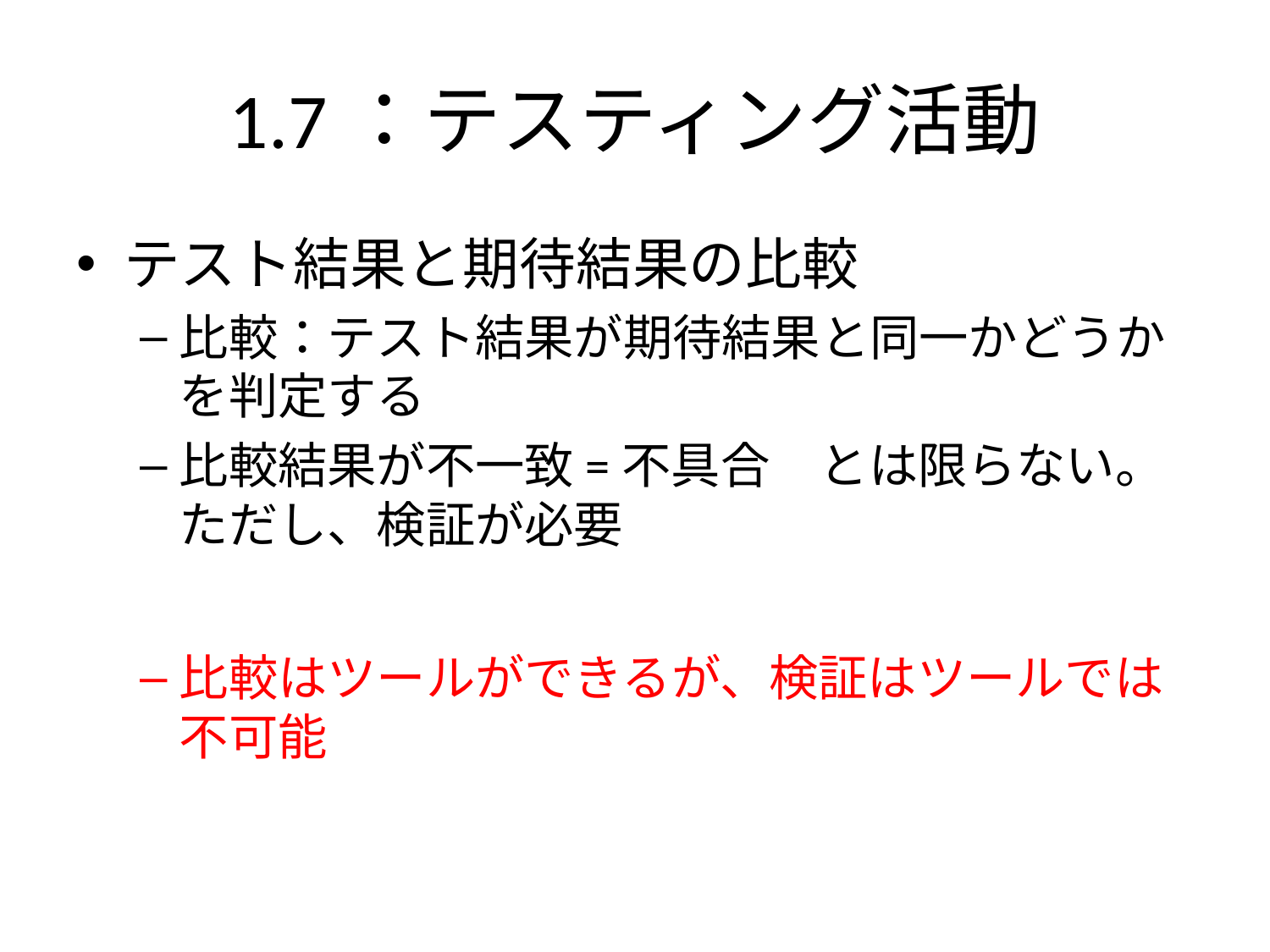

# 1.7：テスティング活動
テスト結果と期待結果の比較
比較：テスト結果が期待結果と同一かどうかを判定する
比較結果が不一致=不具合　とは限らない。ただし、検証が必要

比較はツールができるが、検証はツールでは不可能